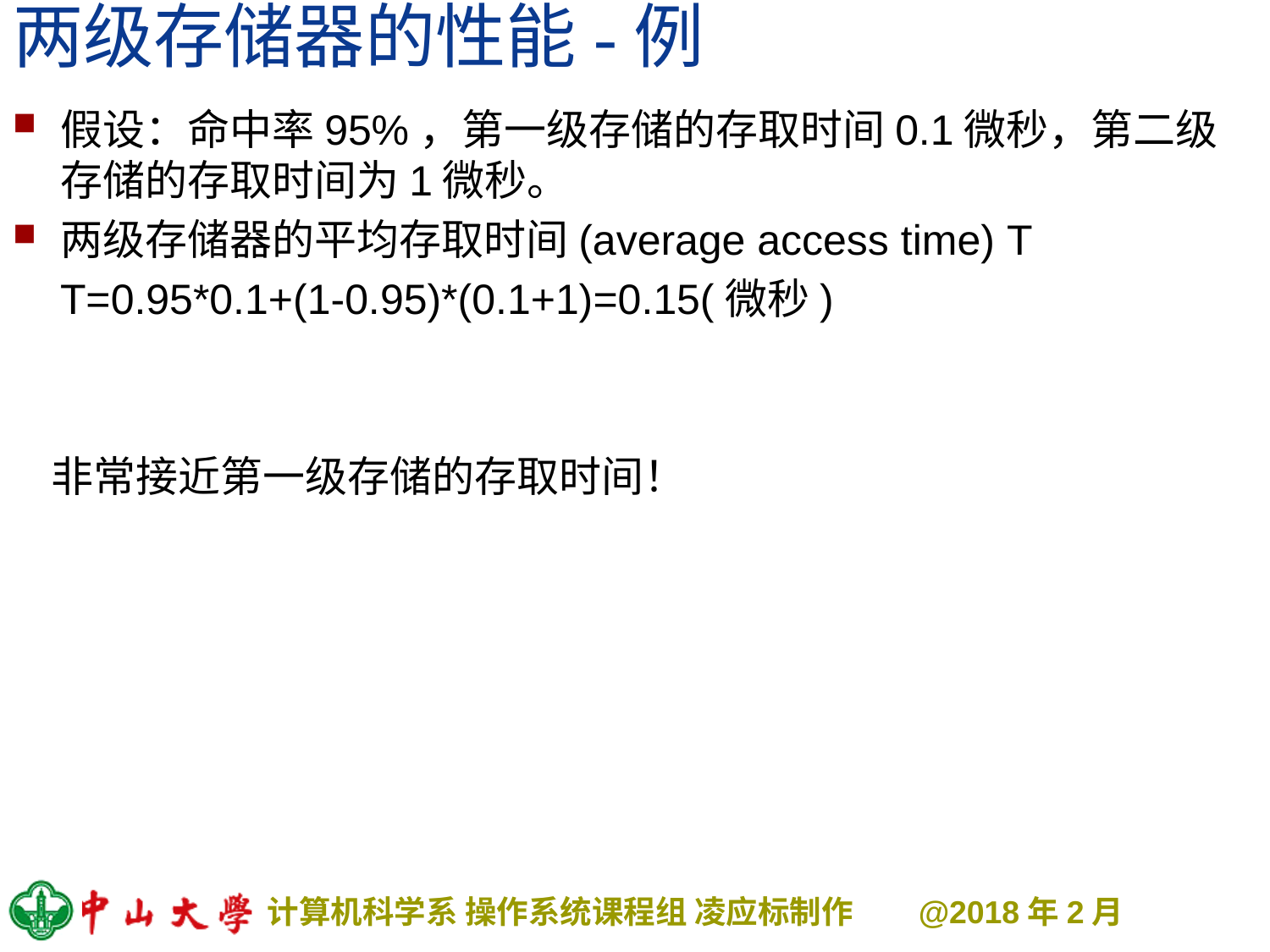

# 两级存储器的性能-例
假设：命中率95%，第一级存储的存取时间0.1微秒，第二级存储的存取时间为1微秒。
两级存储器的平均存取时间(average access time) T
    T=0.95*0.1+(1-0.95)*(0.1+1)=0.15(微秒)

   非常接近第一级存储的存取时间！